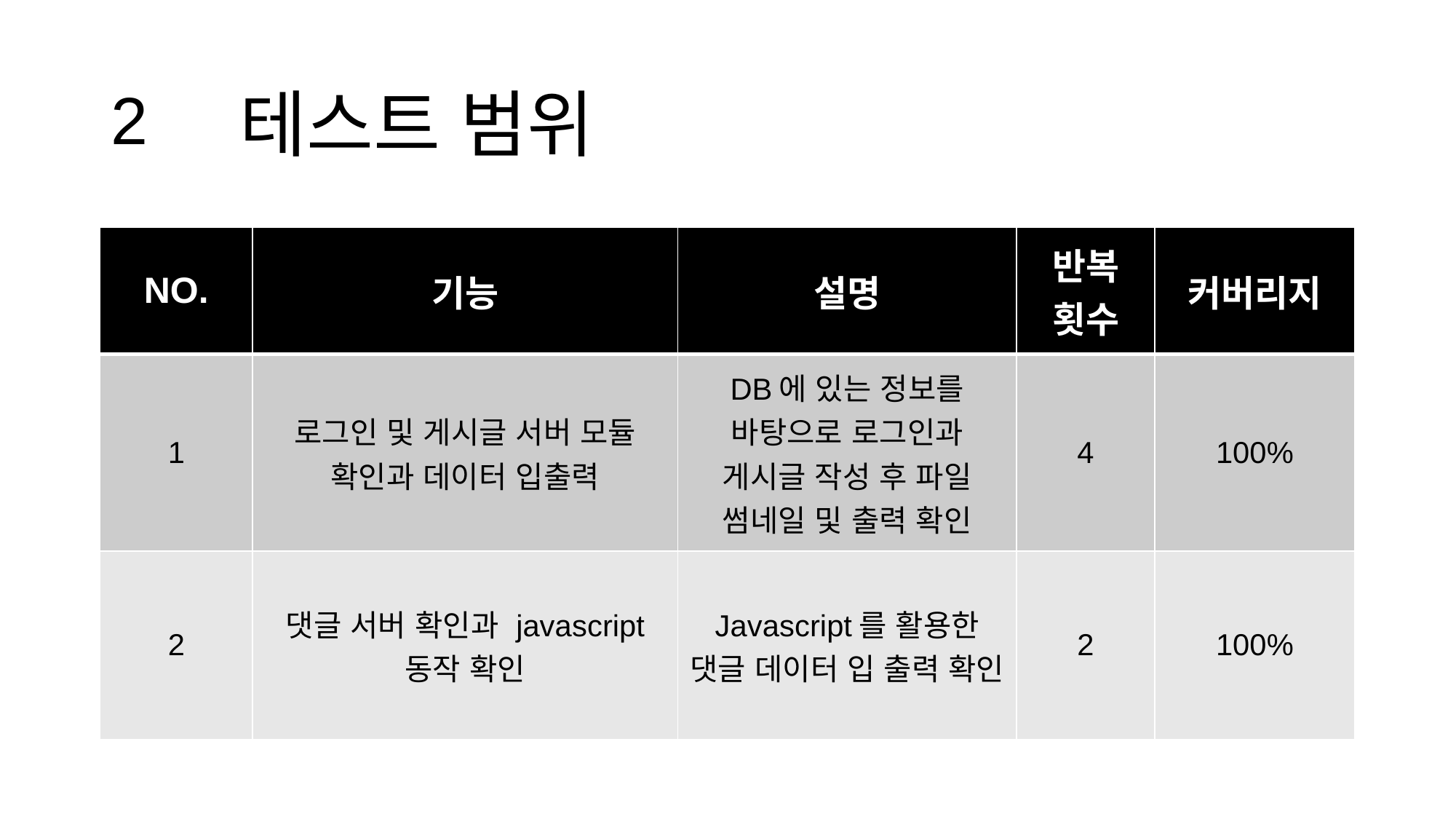

# 2
테스트 범위
| NO. | 기능 | 설명 | 반복 횟수 | 커버리지 |
| --- | --- | --- | --- | --- |
| 1 | 로그인 및 게시글 서버 모듈 확인과 데이터 입출력 | DB에 있는 정보를 바탕으로 로그인과 게시글 작성 후 파일 썸네일 및 출력 확인 | 4 | 100% |
| 2 | 댓글 서버 확인과 javascript 동작 확인 | Javascript를 활용한 댓글 데이터 입 출력 확인 | 2 | 100% |